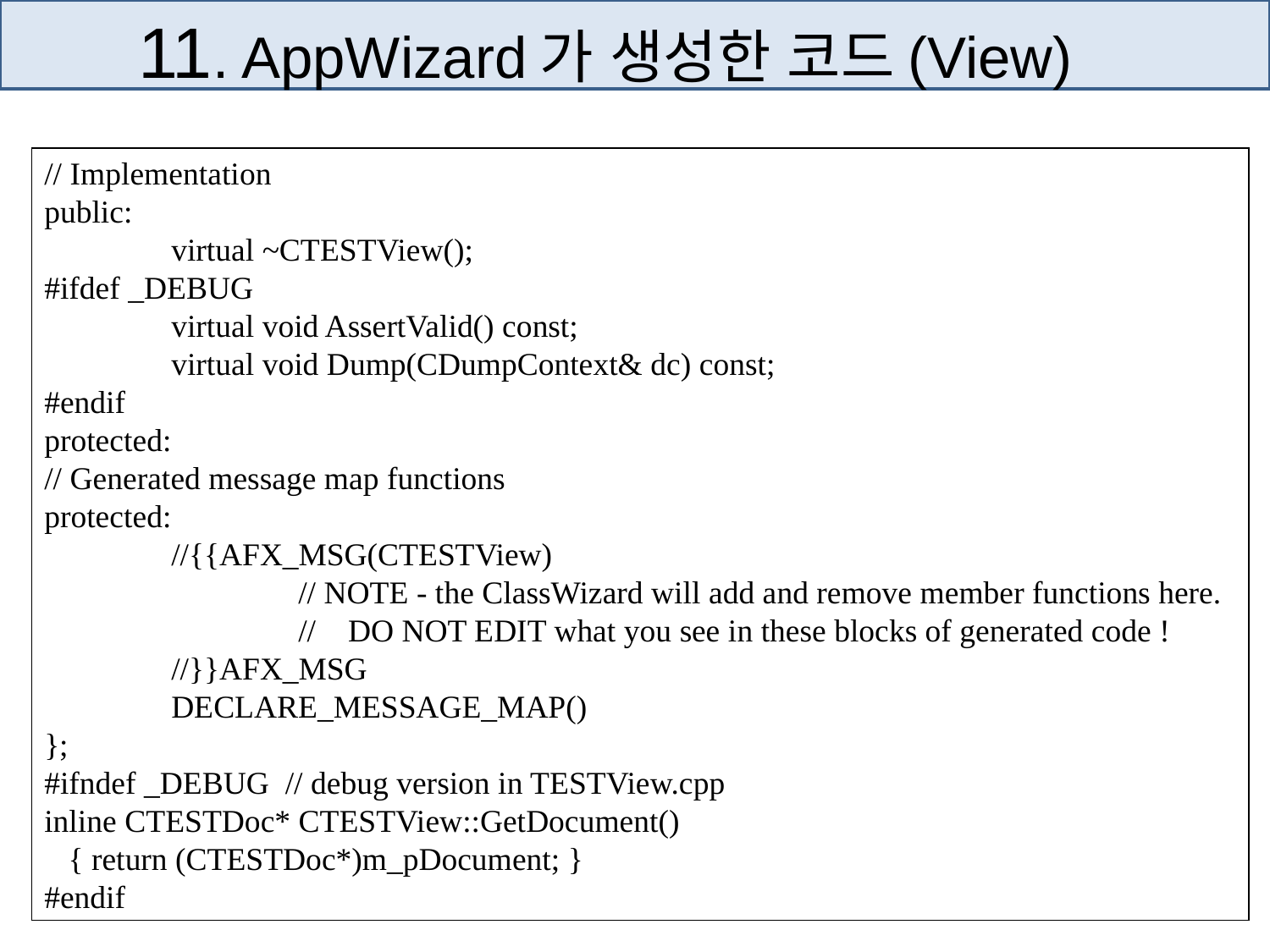

# 11. AppWizard가 생성한 코드(View)
// Implementation
public:
	virtual ~CTESTView();
#ifdef _DEBUG
	virtual void AssertValid() const;
	virtual void Dump(CDumpContext& dc) const;
#endif
protected:
// Generated message map functions
protected:
	//{{AFX_MSG(CTESTView)
		// NOTE - the ClassWizard will add and remove member functions here.
		//    DO NOT EDIT what you see in these blocks of generated code !
	//}}AFX_MSG
	DECLARE_MESSAGE_MAP()
};
#ifndef _DEBUG  // debug version in TESTView.cpp
inline CTESTDoc* CTESTView::GetDocument()
   { return (CTESTDoc*)m_pDocument; }
#endif